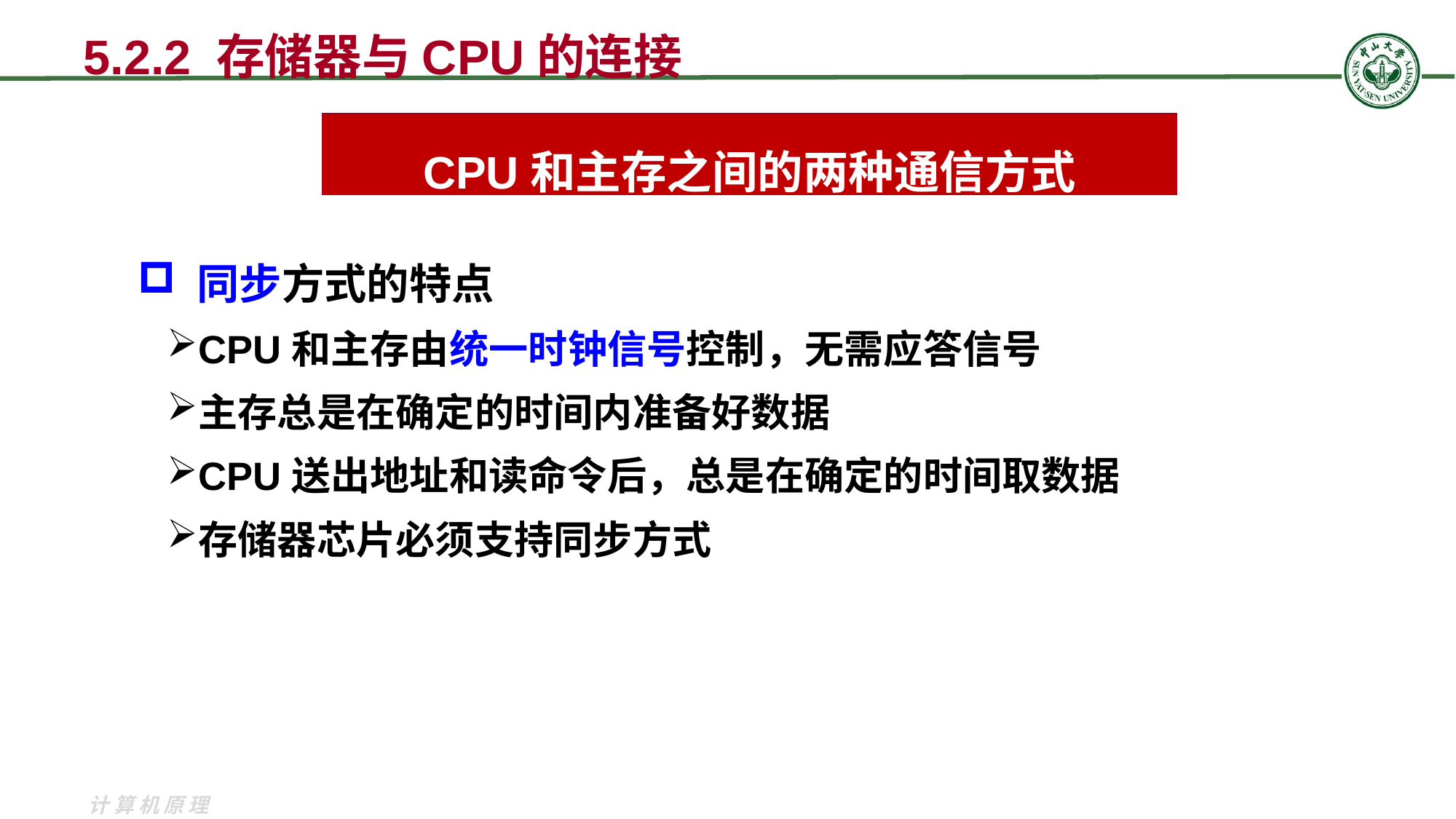

5.2.2 存储器与CPU的连接
CPU和主存之间的两种通信方式
 同步方式的特点
CPU和主存由统一时钟信号控制，无需应答信号
主存总是在确定的时间内准备好数据
CPU送出地址和读命令后，总是在确定的时间取数据
存储器芯片必须支持同步方式